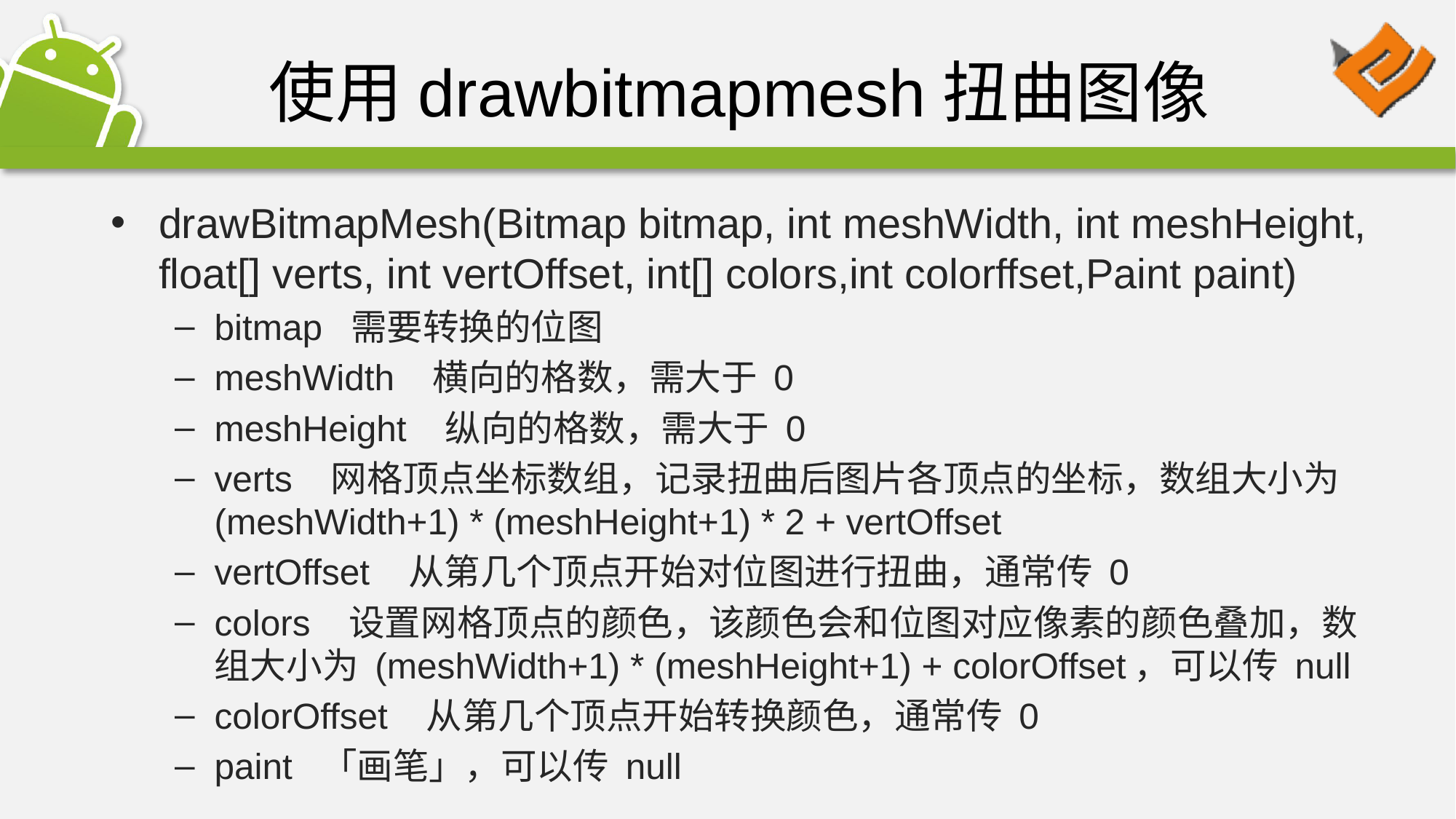

# 使用drawbitmapmesh扭曲图像
drawBitmapMesh(Bitmap bitmap, int meshWidth, int meshHeight, float[] verts, int vertOffset, int[] colors,int colorffset,Paint paint)
bitmap  需要转换的位图
meshWidth   横向的格数，需大于 0
meshHeight   纵向的格数，需大于 0
verts   网格顶点坐标数组，记录扭曲后图片各顶点的坐标，数组大小为 (meshWidth+1) * (meshHeight+1) * 2 + vertOffset
vertOffset   从第几个顶点开始对位图进行扭曲，通常传 0
colors   设置网格顶点的颜色，该颜色会和位图对应像素的颜色叠加，数组大小为 (meshWidth+1) * (meshHeight+1) + colorOffset，可以传 null
colorOffset   从第几个顶点开始转换颜色，通常传 0
paint  「画笔」，可以传 null